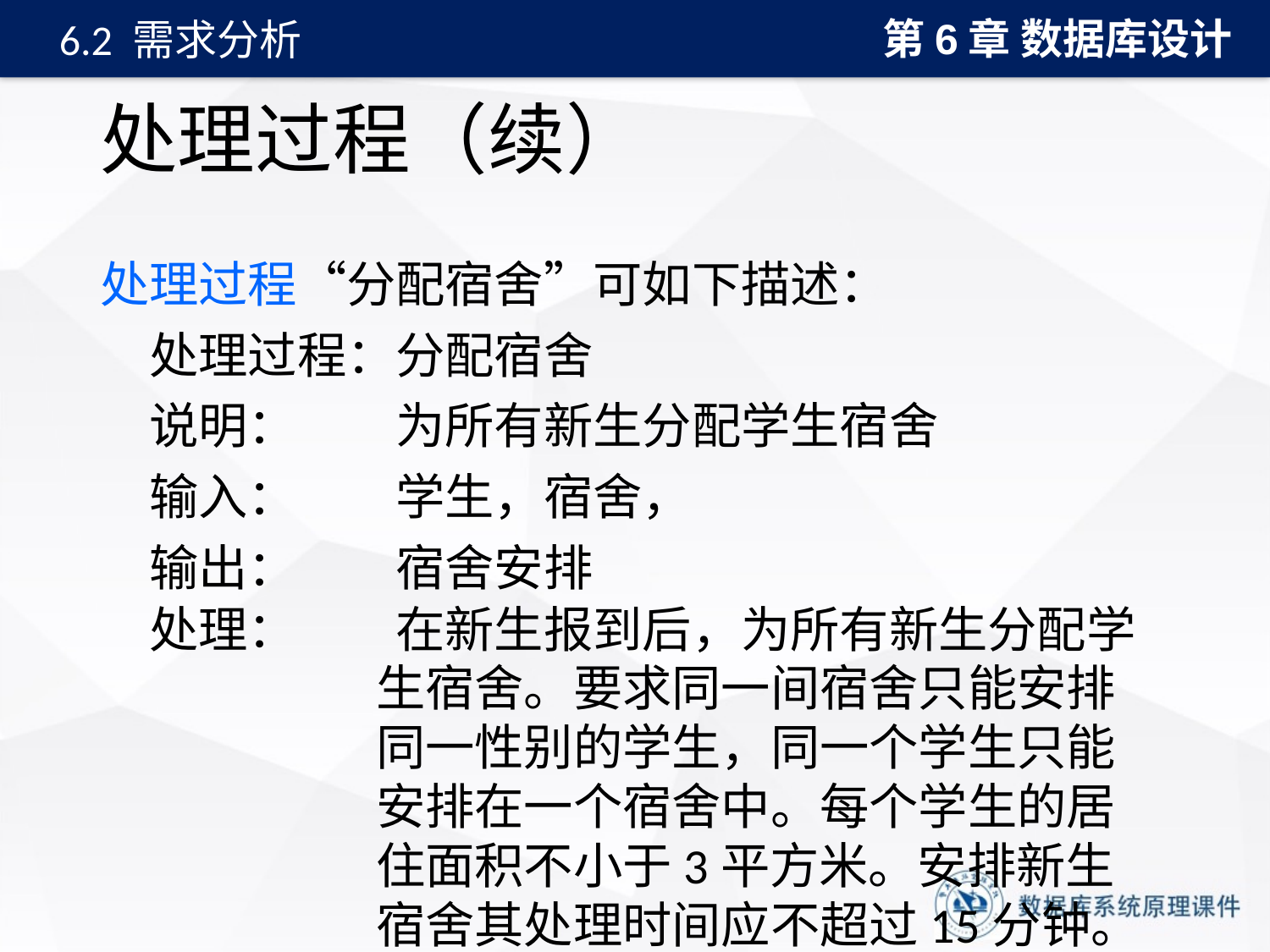

第6章 数据库设计
6.2 需求分析
# 处理过程（续）
处理过程“分配宿舍”可如下描述：
　处理过程：分配宿舍
　说明：　　为所有新生分配学生宿舍
　输入：　　学生，宿舍，
　输出：　　宿舍安排
　处理：　　在新生报到后，为所有新生分配学
                        生宿舍。要求同一间宿舍只能安排
                        同一性别的学生，同一个学生只能
                        安排在一个宿舍中。每个学生的居
                        住面积不小于3平方米。安排新生
                        宿舍其处理时间应不超过15分钟。